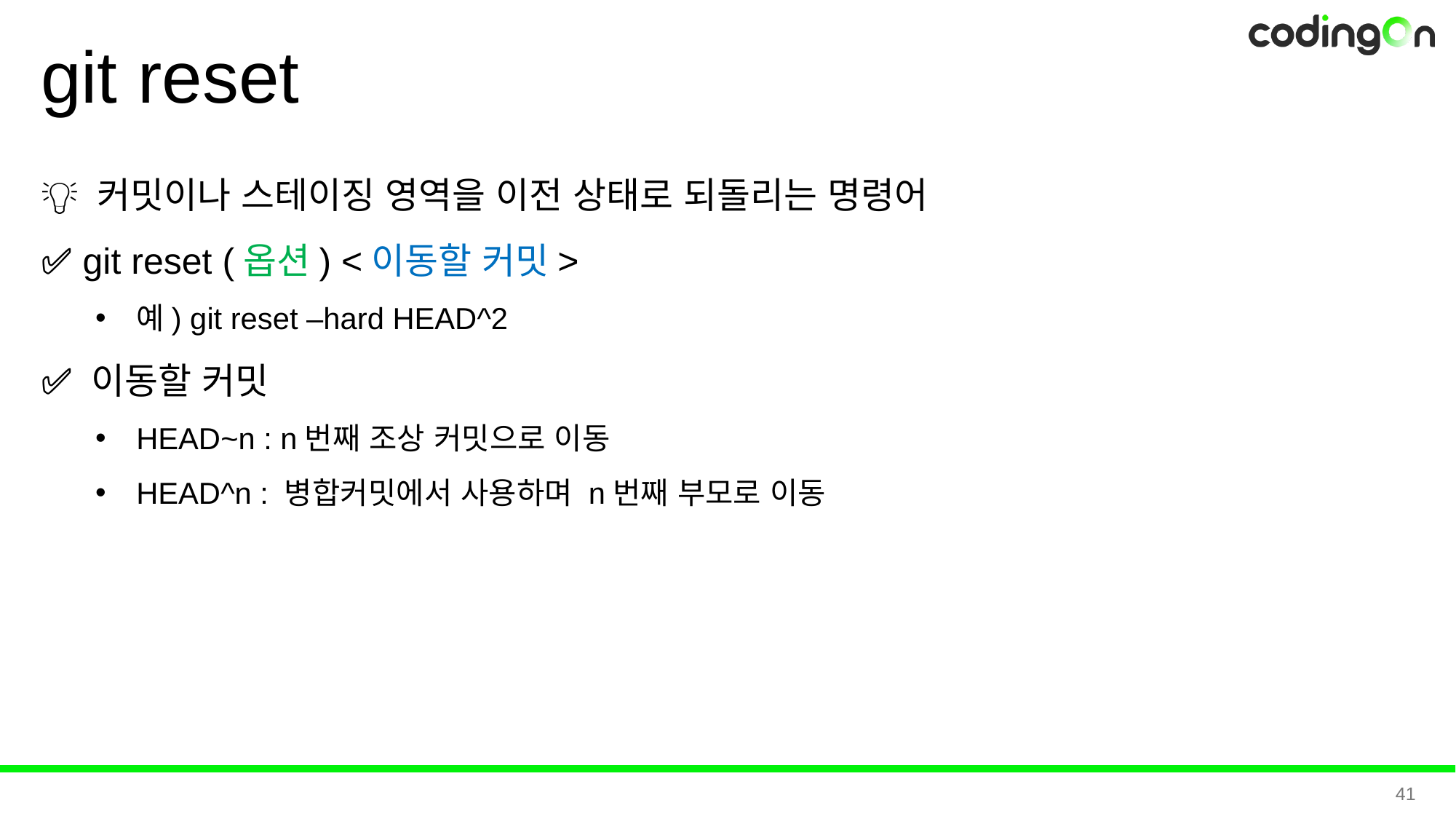

# git reset
💡 커밋이나 스테이징 영역을 이전 상태로 되돌리는 명령어
✅ git reset (옵션) <이동할 커밋>
예) git reset –hard HEAD^2
✅ 이동할 커밋
HEAD~n : n번째 조상 커밋으로 이동
HEAD^n : 병합커밋에서 사용하며 n번째 부모로 이동
41